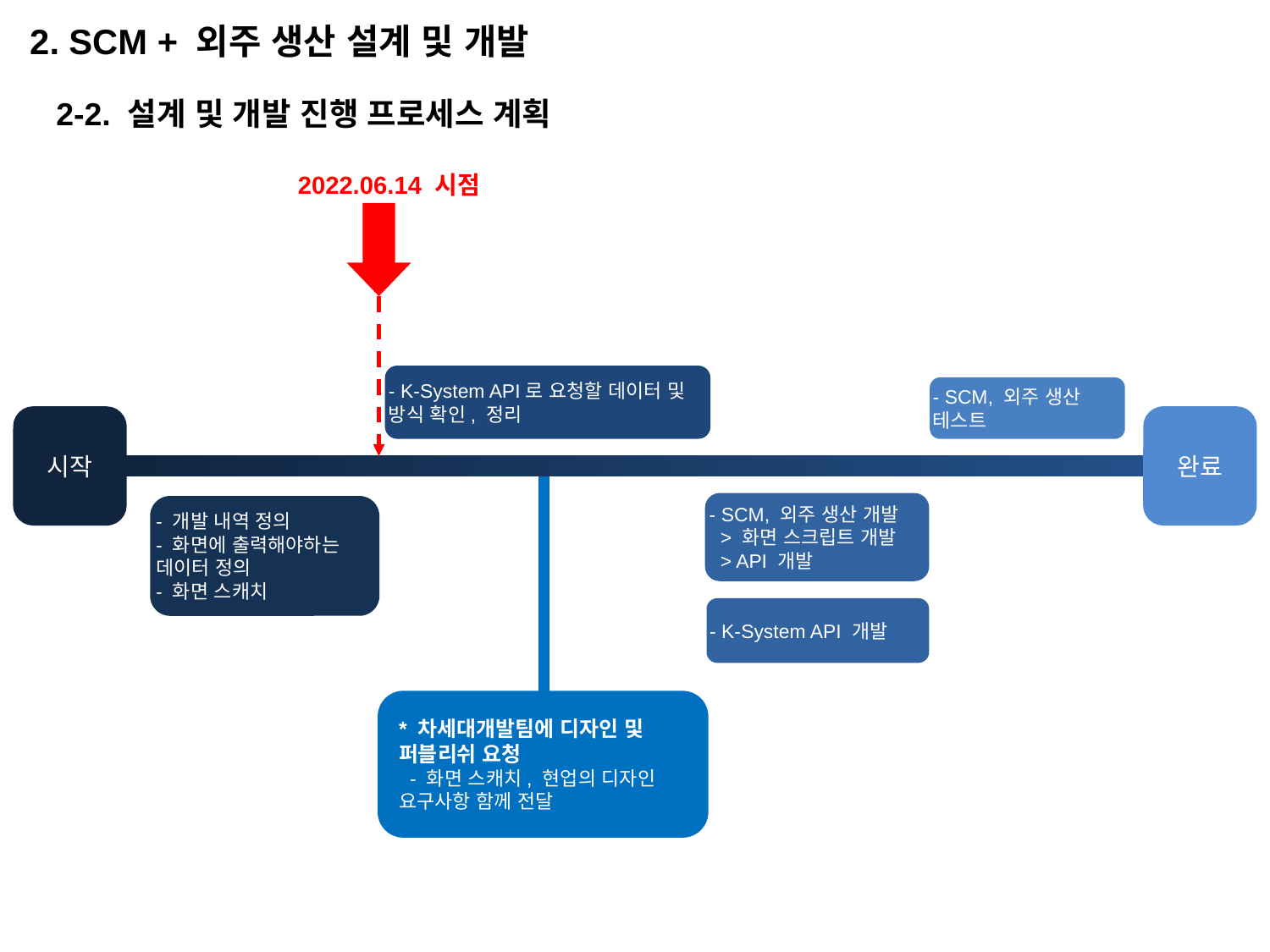

2. SCM + 외주 생산 설계 및 개발
 2-2. 설계 및 개발 진행 프로세스 계획
2022.06.14 시점

- K-System API로 요청할 데이터 및 방식 확인, 정리
- SCM, 외주 생산 테스트
시작
완료

- SCM, 외주 생산 개발
  > 화면 스크립트 개발
  > API 개발
- 개발 내역 정의
- 화면에 출력해야하는 데이터 정의
- 화면 스캐치
- K-System API 개발
* 차세대개발팀에 디자인 및 퍼블리쉬 요청
  - 화면 스캐치, 현업의 디자인 요구사항 함께 전달